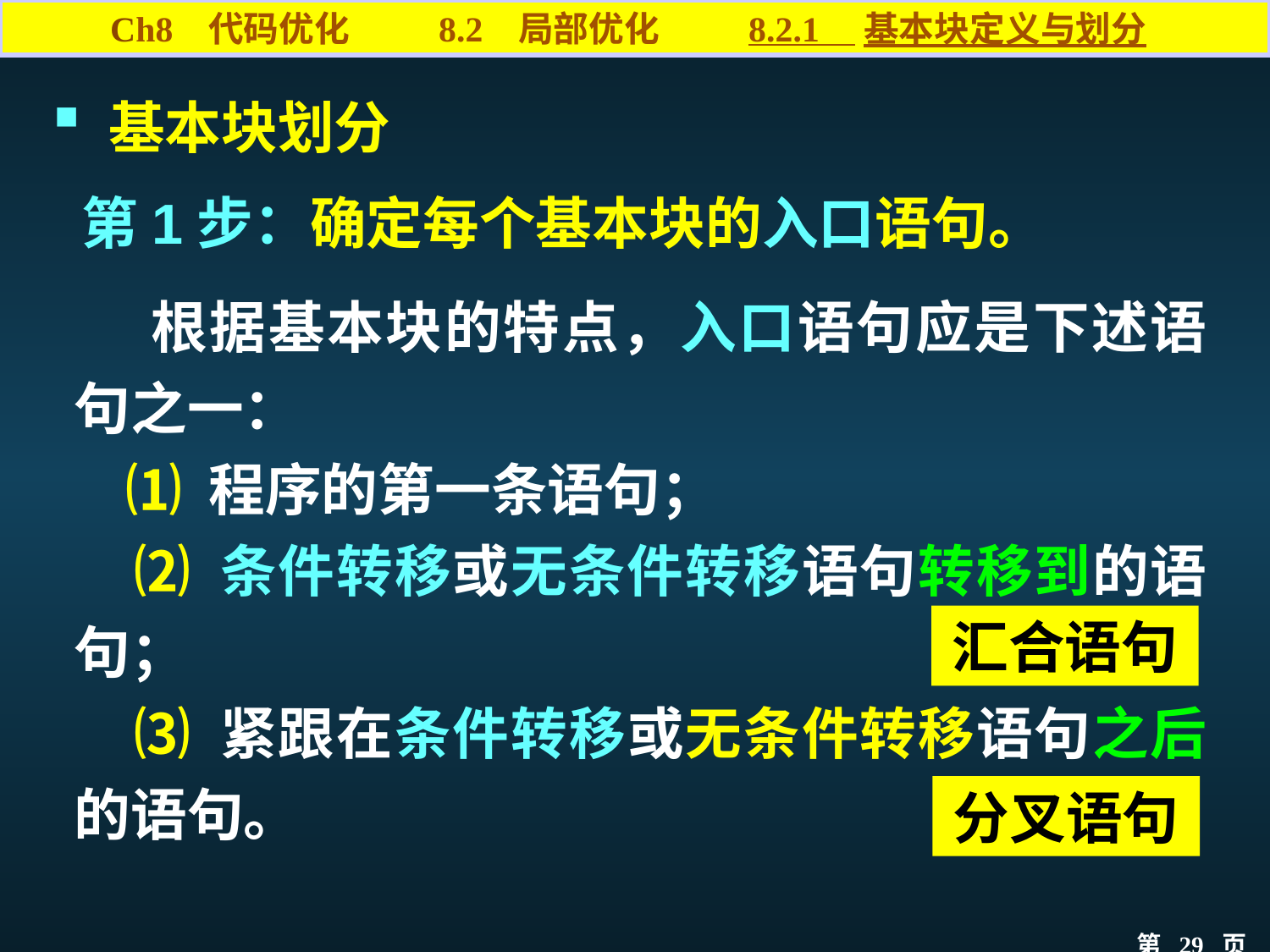

Ch8   代码优化          8.2   局部优化          8.2.1    基本块定义与划分
 基本块划分
第1步：确定每个基本块的入口语句。
    根据基本块的特点，入口语句应是下述语句之一：
    ⑴ 程序的第一条语句；
    ⑵ 条件转移或无条件转移语句转移到的语句；
    ⑶ 紧跟在条件转移或无条件转移语句之后的语句。
汇合语句
分叉语句